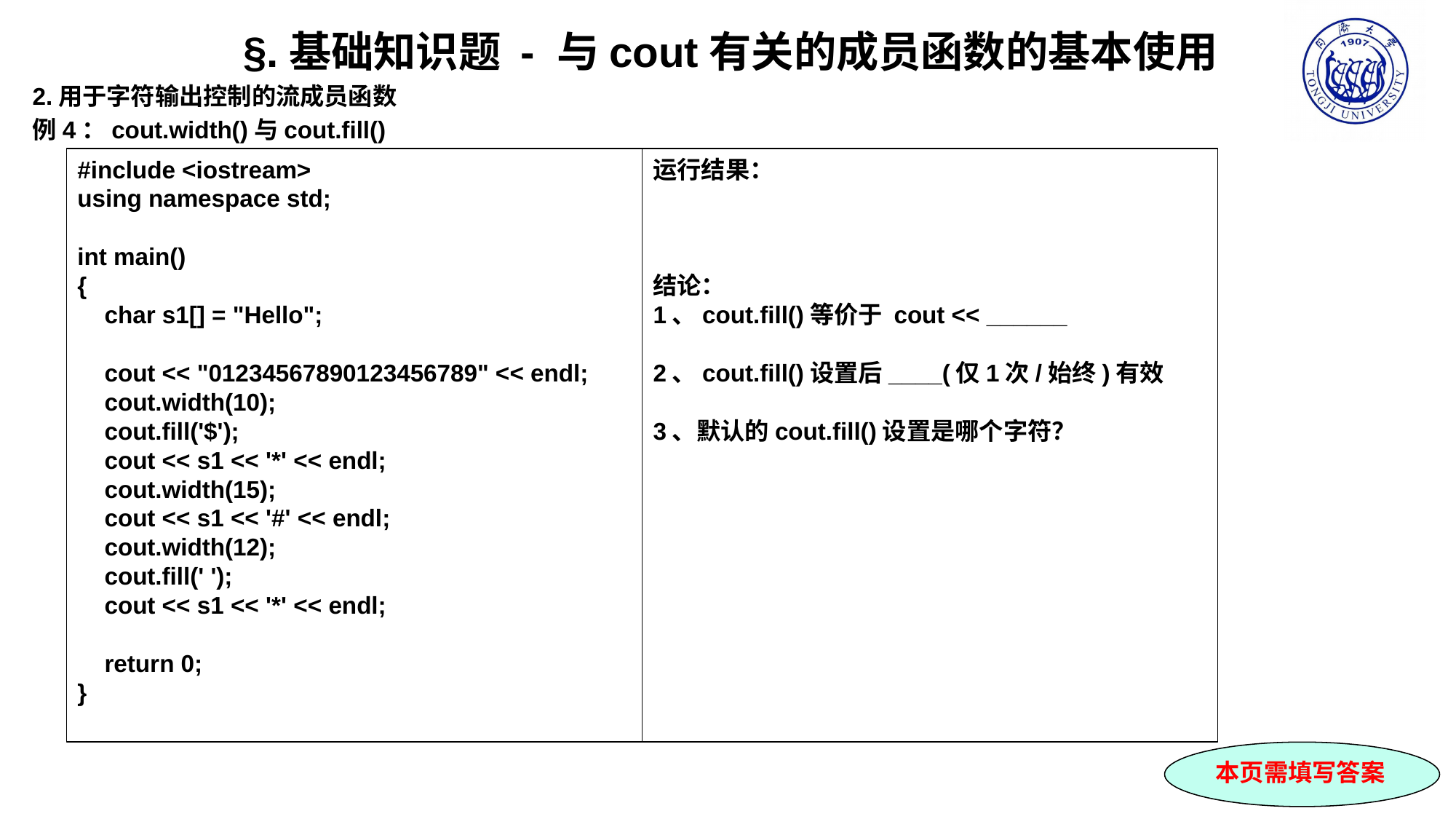

§.基础知识题 - 与cout有关的成员函数的基本使用
2.用于字符输出控制的流成员函数
例4：cout.width()与cout.fill()
#include <iostream>
using namespace std;

int main()
{
    char s1[] = "Hello";

    cout << "01234567890123456789" << endl;
    cout.width(10);
    cout.fill('$');
    cout << s1 << '*' << endl;
    cout.width(15);
    cout << s1 << '#' << endl;
    cout.width(12);
    cout.fill(' ');
    cout << s1 << '*' << endl;

    return 0;
}
运行结果：

结论：
1、cout.fill()等价于 cout << ______

2、cout.fill()设置后____(仅1次/始终)有效

3、默认的cout.fill()设置是哪个字符？
本页需填写答案